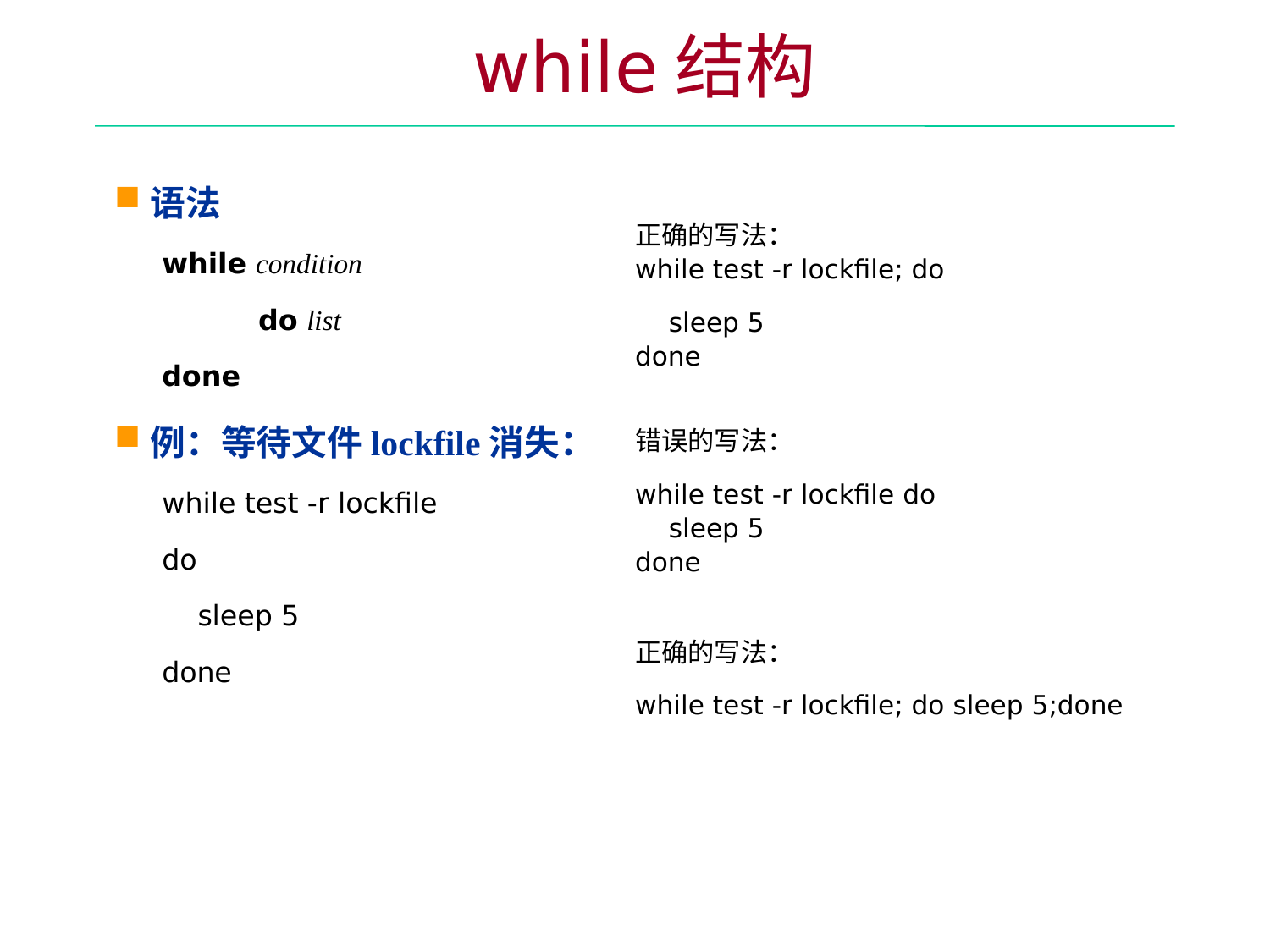

while结构
语法
while condition
     do list
done
例：等待文件lockfile消失：
while test -r lockfile
do
    sleep 5
done
正确的写法：
while test -r lockfile; do
    sleep 5
done
错误的写法：
while test -r lockfile do
    sleep 5
done
正确的写法：
while test -r lockfile; do sleep 5;done